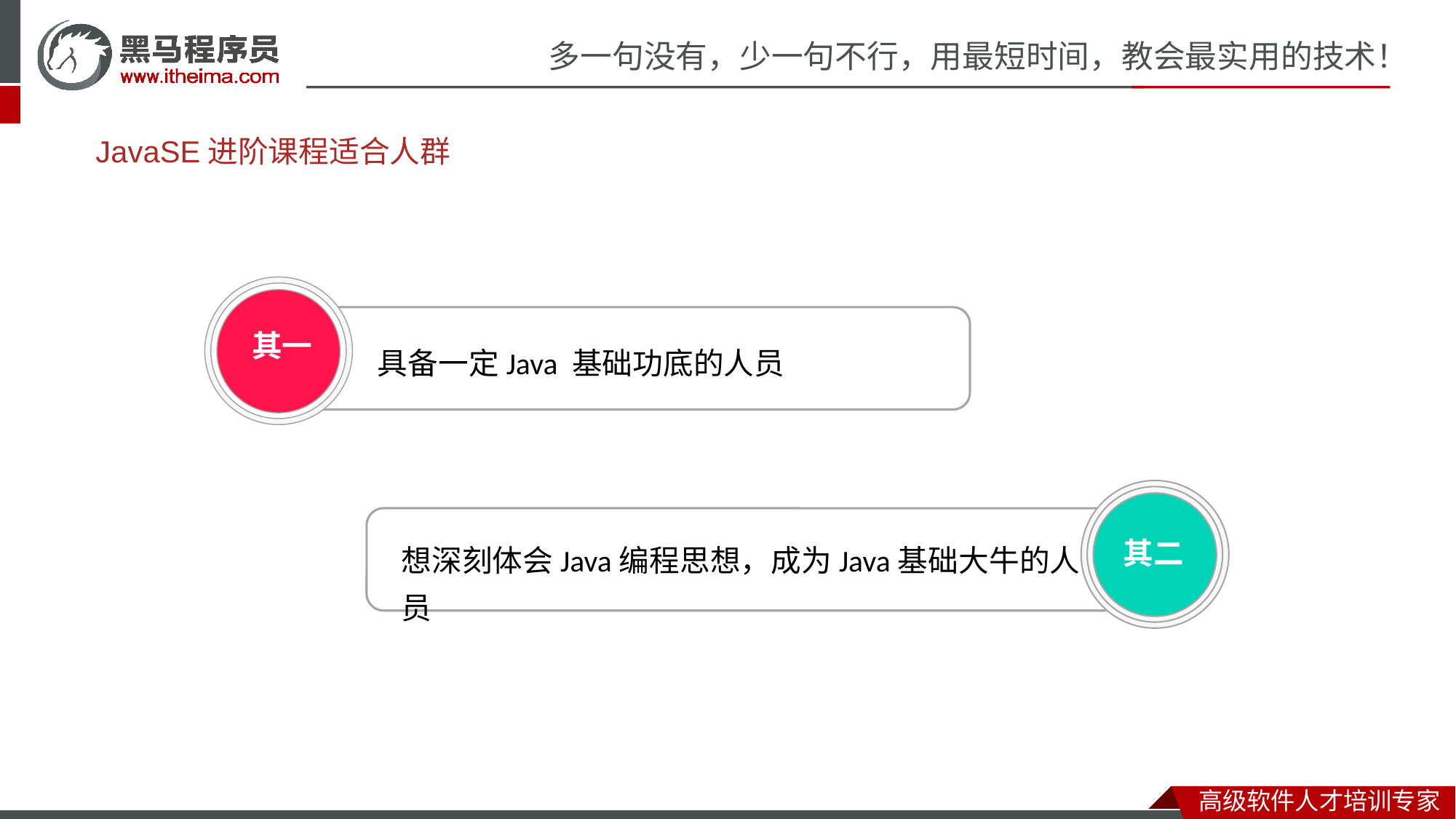

# JavaSE进阶课程适合人群

其一

具备一定Java 基础功底的人员

其二

想深刻体会Java编程思想，成为Java基础大牛的人员